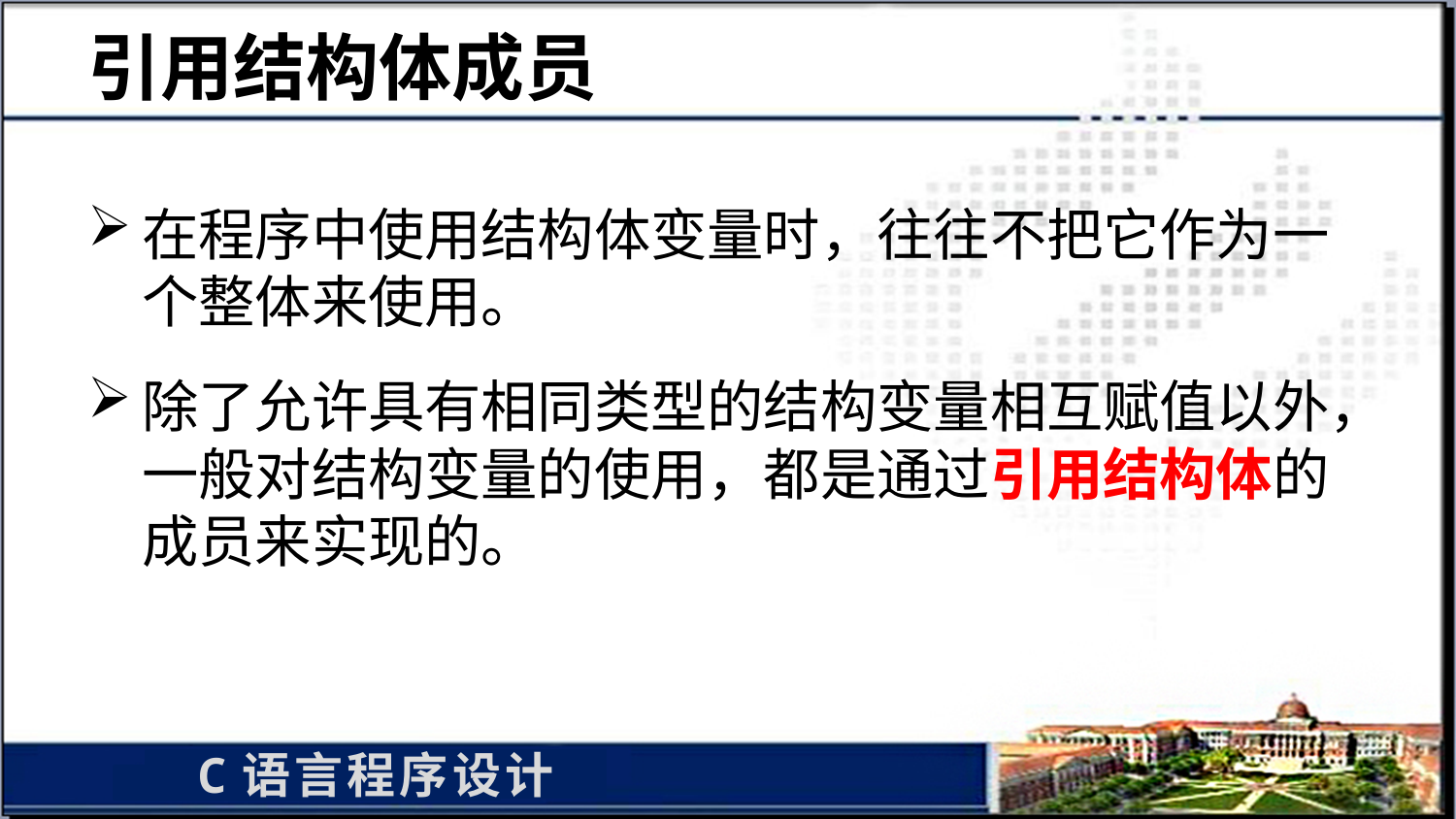

# 引用结构体成员
在程序中使用结构体变量时，往往不把它作为一个整体来使用。
除了允许具有相同类型的结构变量相互赋值以外，一般对结构变量的使用，都是通过引用结构体的成员来实现的。